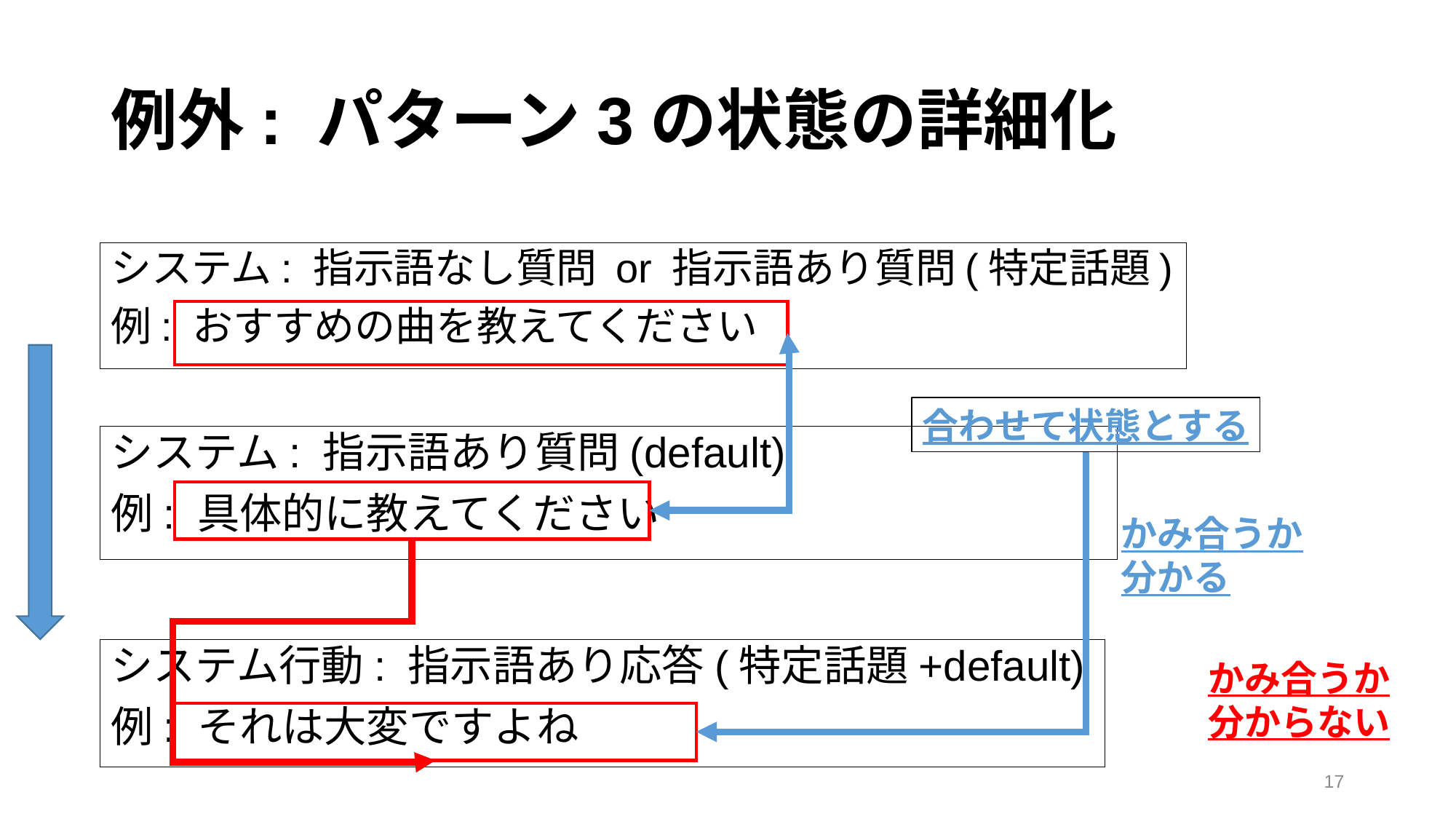

# 例外: パターン3の状態の詳細化
システム: 指示語なし質問 or 指示語あり質問(特定話題)
例: おすすめの曲を教えてください

合わせて状態とする
システム: 指示語あり質問(default)
例: 具体的に教えてください

かみ合うか
分かる
システム行動: 指示語あり応答(特定話題+default)
例: それは大変ですよね
かみ合うか
分からない

17